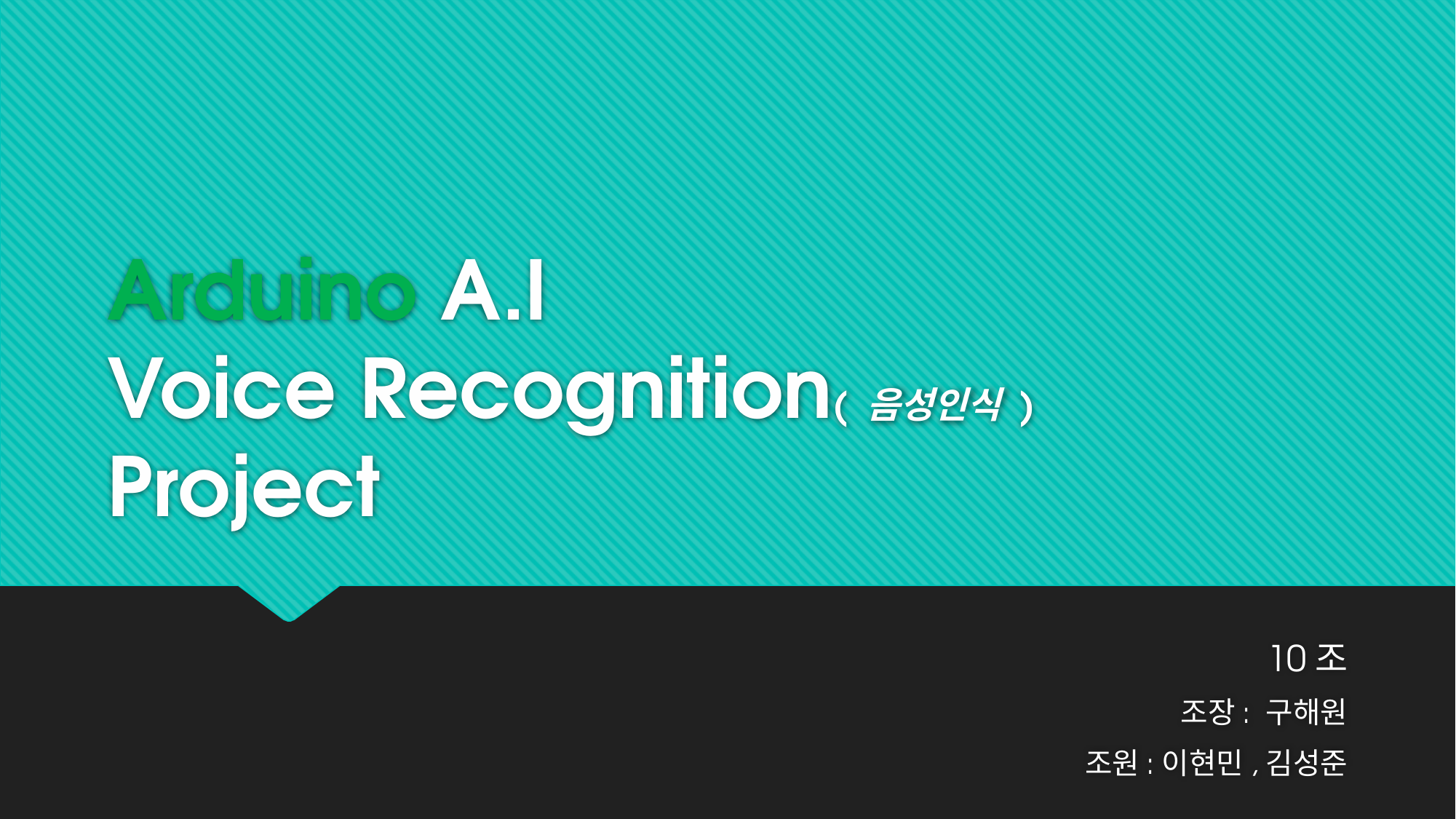

# Arduino A.I Voice Recognition( 음성인식 ) Project
10조
조장: 구해원
조원:이현민,김성준